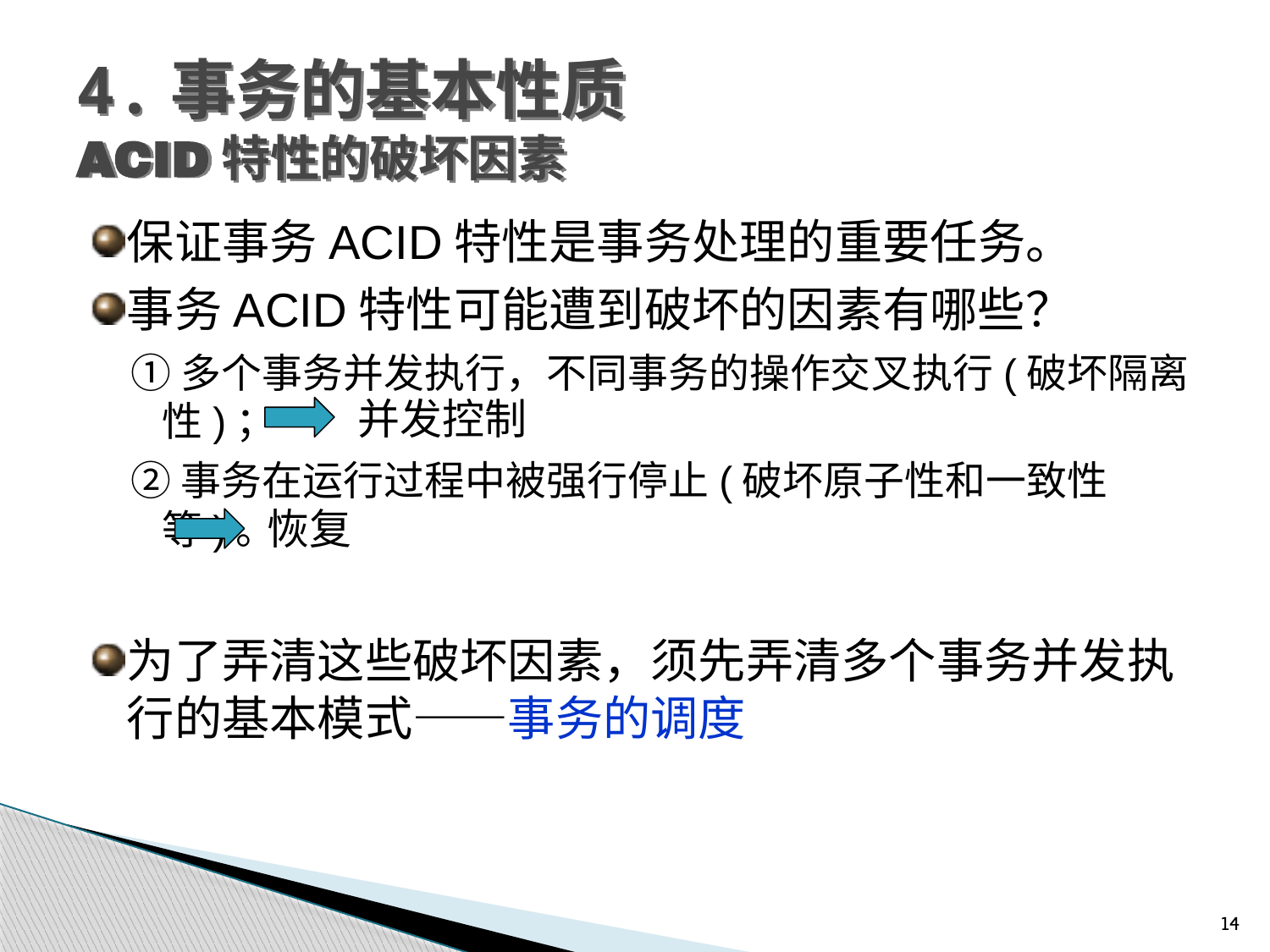

4.事务的基本性质
ACID特性的破坏因素
保证事务ACID特性是事务处理的重要任务。
事务ACID特性可能遭到破坏的因素有哪些？
①多个事务并发执行，不同事务的操作交叉执行(破坏隔离性)；
②事务在运行过程中被强行停止(破坏原子性和一致性等)。

为了弄清这些破坏因素，须先弄清多个事务并发执行的基本模式——事务的调度
并发控制

恢复

14